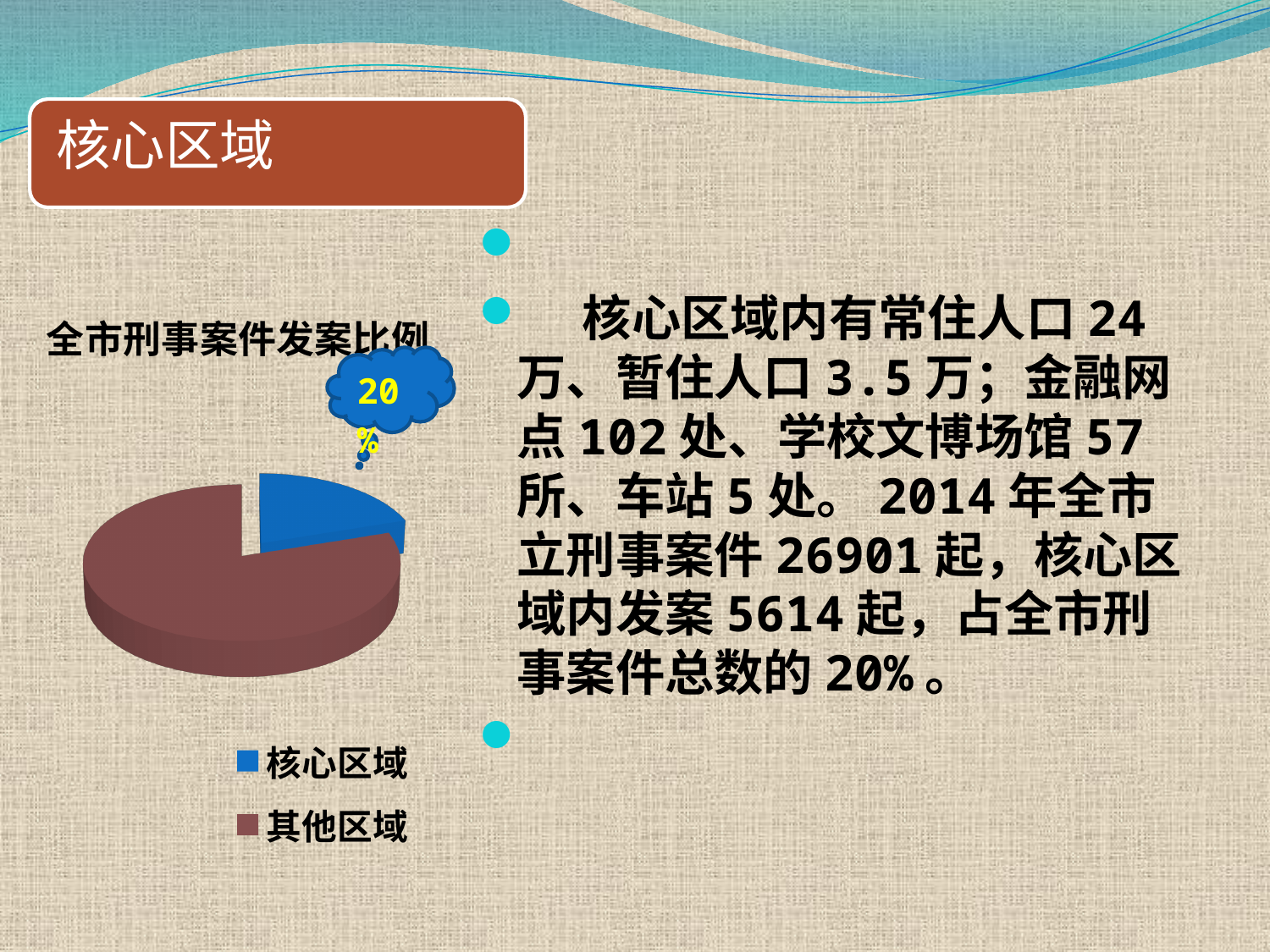

核心区域

[unsupported chart]

    核心区域内有常住人口24万、暂住人口3.5万；金融网点102处、学校文博场馆57所、车站5处。2014年全市立刑事案件26901起，核心区域内发案5614起，占全市刑事案件总数的20%。